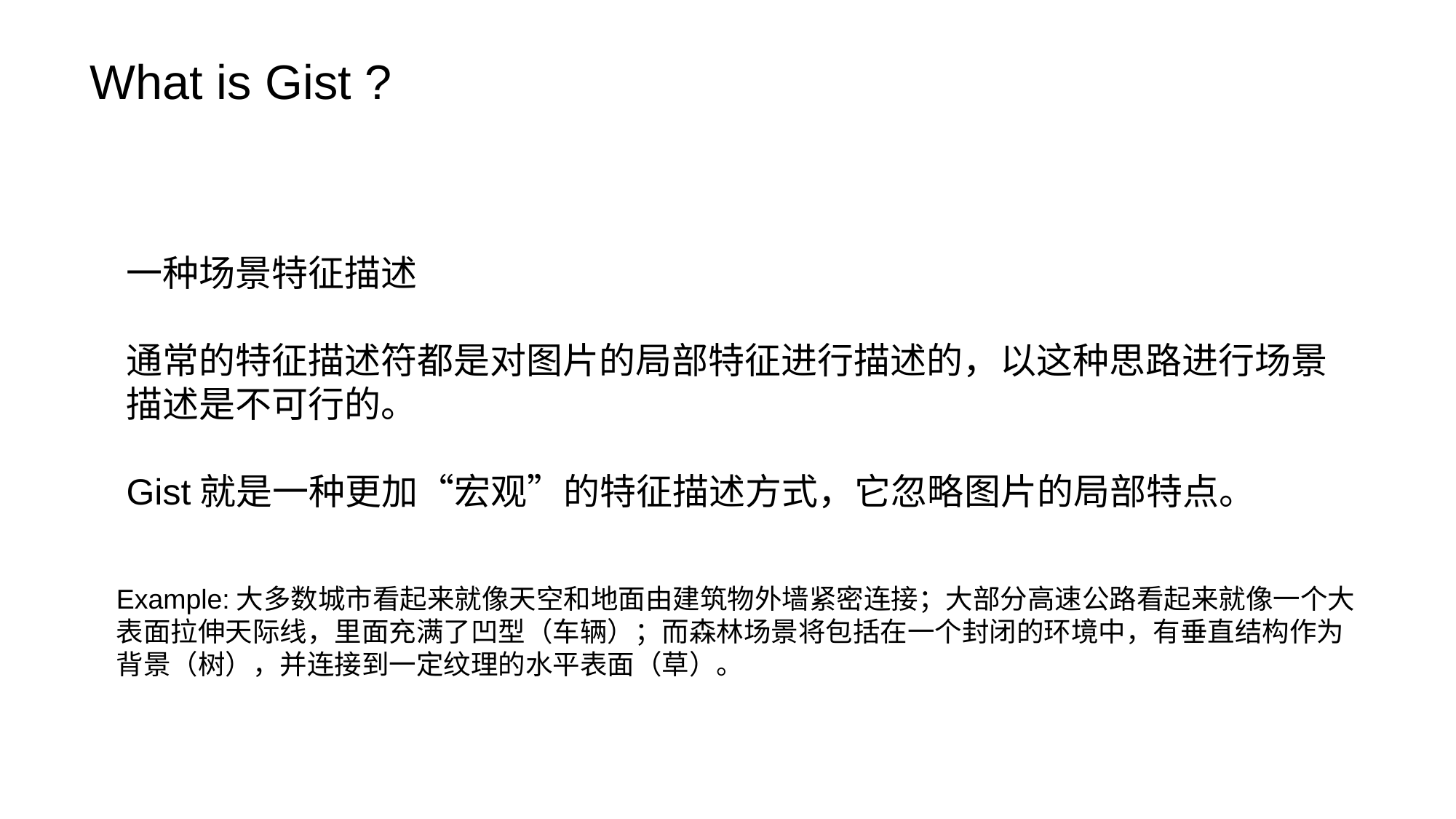

What is Gist ?
一种场景特征描述

通常的特征描述符都是对图片的局部特征进行描述的，以这种思路进行场景描述是不可行的。

Gist就是一种更加“宏观”的特征描述方式，它忽略图片的局部特点。
Example:大多数城市看起来就像天空和地面由建筑物外墙紧密连接；大部分高速公路看起来就像一个大表面拉伸天际线，里面充满了凹型（车辆）；而森林场景将包括在一个封闭的环境中，有垂直结构作为背景（树），并连接到一定纹理的水平表面（草）。